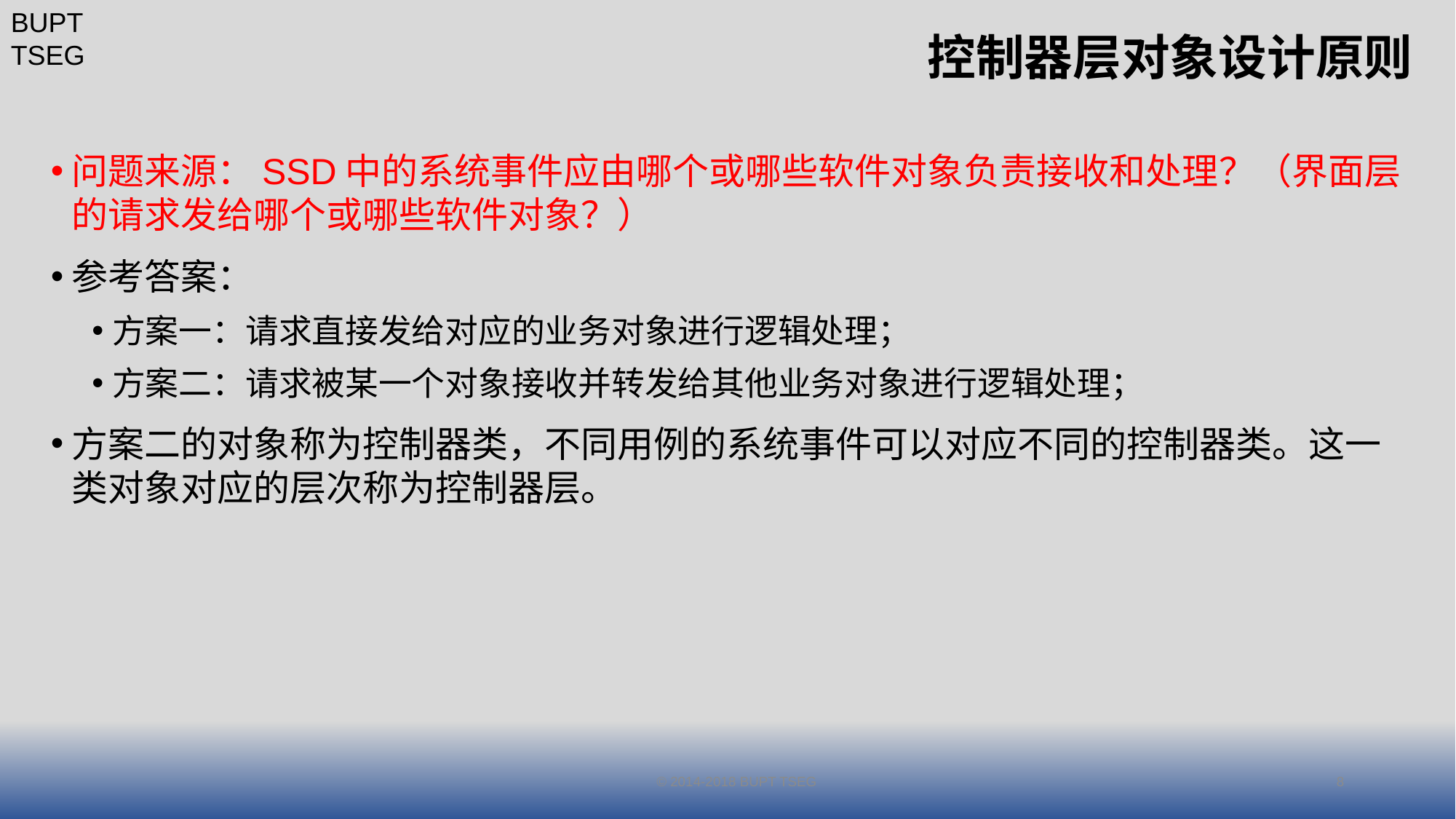

# 控制器层对象设计原则
问题来源：SSD中的系统事件应由哪个或哪些软件对象负责接收和处理？（界面层的请求发给哪个或哪些软件对象？）
参考答案：
方案一：请求直接发给对应的业务对象进行逻辑处理；
方案二：请求被某一个对象接收并转发给其他业务对象进行逻辑处理；
方案二的对象称为控制器类，不同用例的系统事件可以对应不同的控制器类。这一类对象对应的层次称为控制器层。
© 2014-2018 BUPT TSEG
8